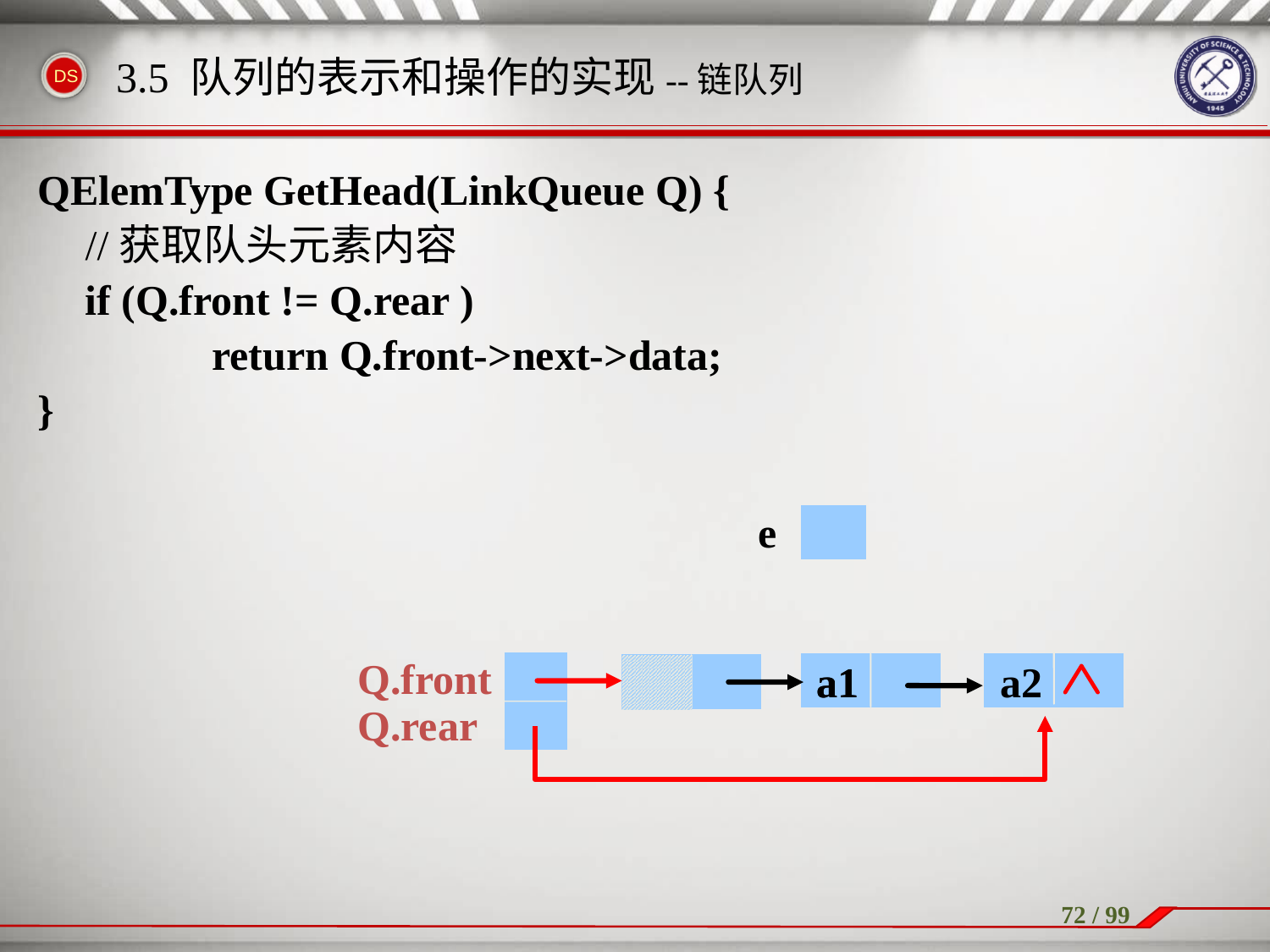

# 3.5 队列的表示和操作的实现--链队列
QElemType GetHead(LinkQueue Q) {
	//获取队头元素内容
	if (Q.front != Q.rear )
	return Q.front->next->data;
}
e

Q.front

a1
a2

Q.rear

a1